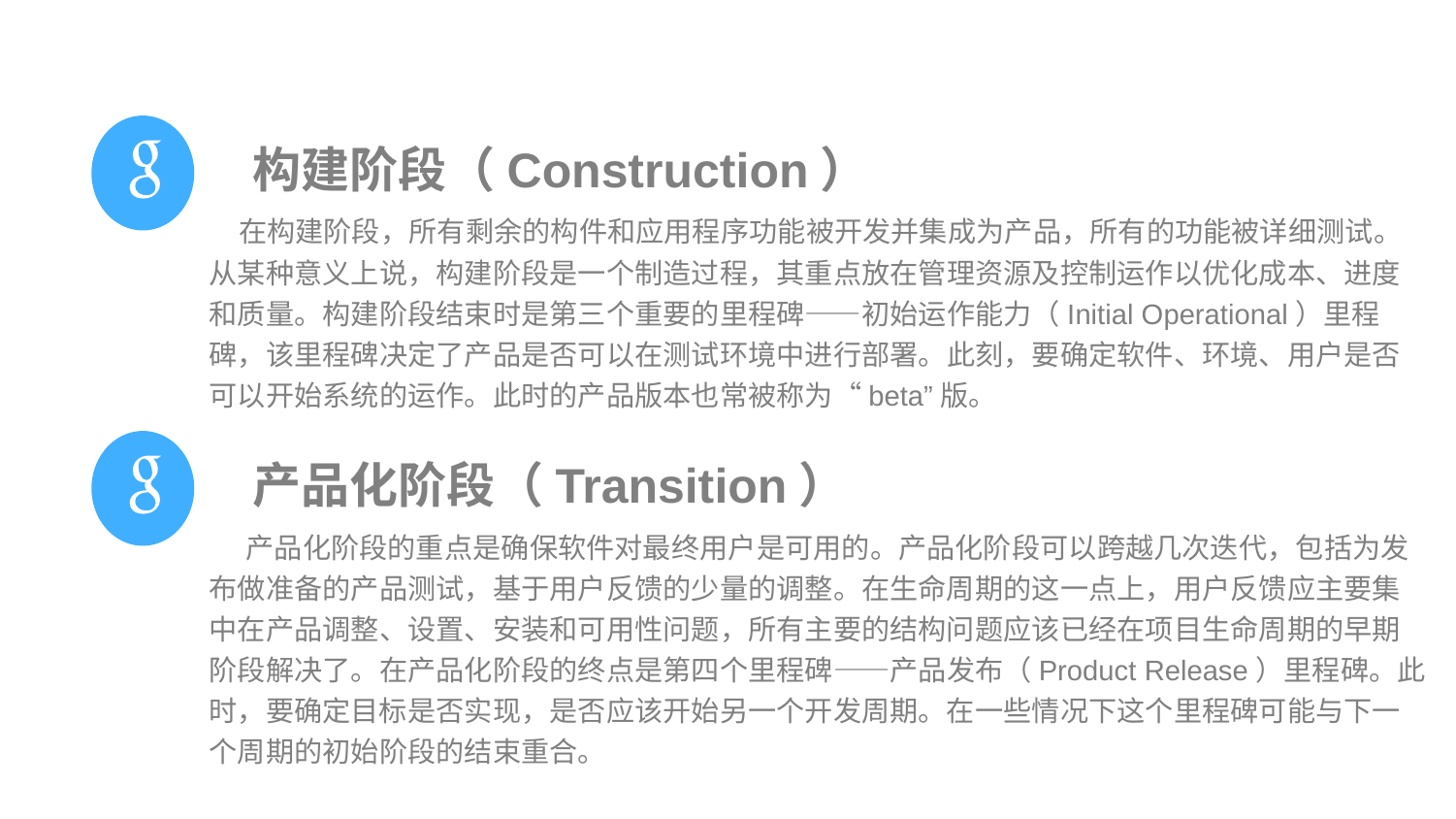

构建阶段（Construction）

   在构建阶段，所有剩余的构件和应用程序功能被开发并集成为产品，所有的功能被详细测试。从某种意义上说，构建阶段是一个制造过程，其重点放在管理资源及控制运作以优化成本、进度和质量。构建阶段结束时是第三个重要的里程碑——初始运作能力（Initial Operational）里程碑，该里程碑决定了产品是否可以在测试环境中进行部署。此刻，要确定软件、环境、用户是否可以开始系统的运作。此时的产品版本也常被称为“beta”版。

产品化阶段（Transition）

    产品化阶段的重点是确保软件对最终用户是可用的。产品化阶段可以跨越几次迭代，包括为发布做准备的产品测试，基于用户反馈的少量的调整。在生命周期的这一点上，用户反馈应主要集中在产品调整、设置、安装和可用性问题，所有主要的结构问题应该已经在项目生命周期的早期阶段解决了。在产品化阶段的终点是第四个里程碑——产品发布（Product Release）里程碑。此时，要确定目标是否实现，是否应该开始另一个开发周期。在一些情况下这个里程碑可能与下一个周期的初始阶段的结束重合。